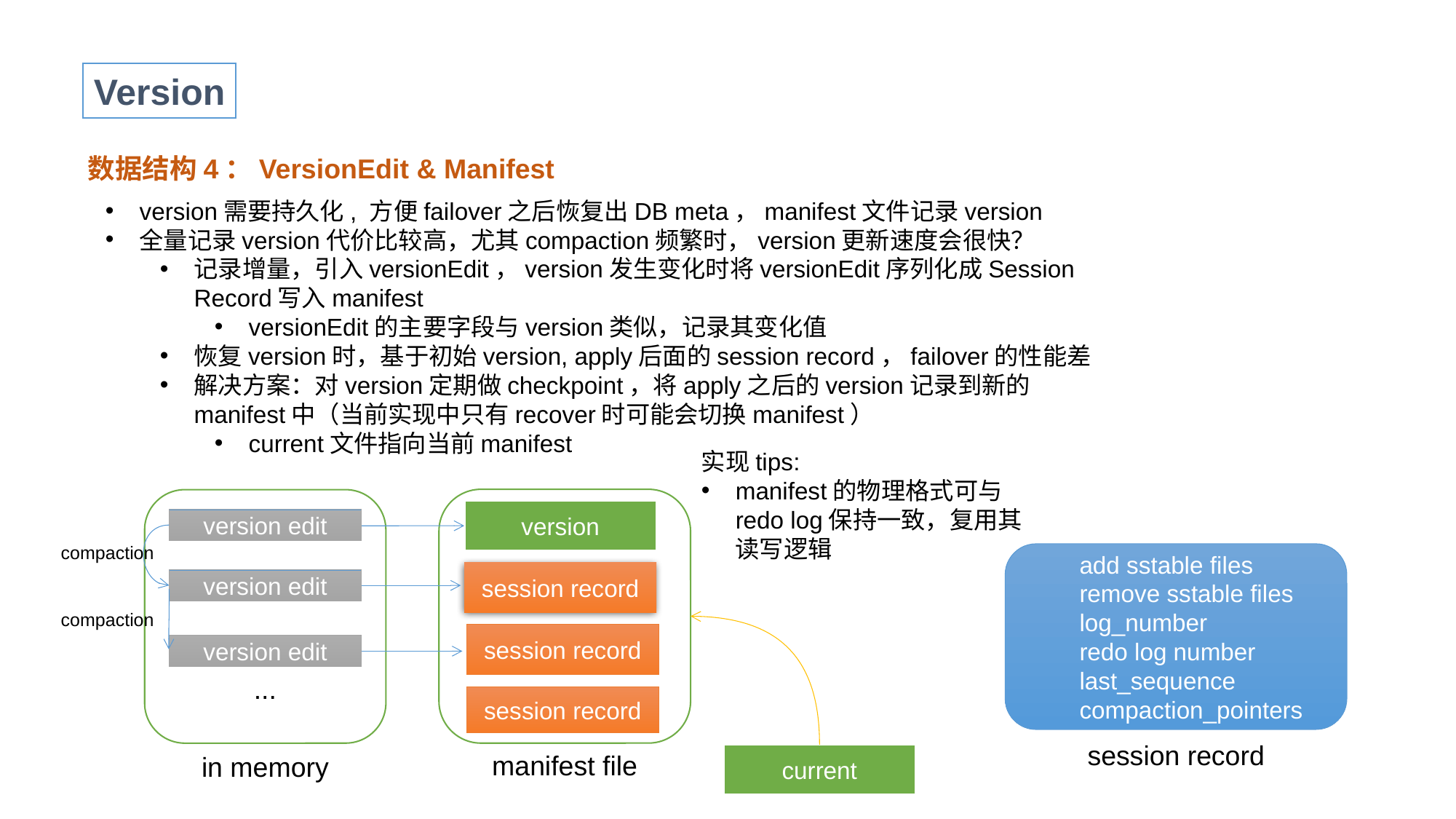

Version
数据结构4：VersionEdit & Manifest
version需要持久化, 方便failover之后恢复出DB meta，manifest文件记录version
全量记录version代价比较高，尤其compaction频繁时，version更新速度会很快？
记录增量，引入versionEdit，version发生变化时将versionEdit序列化成Session Record写入manifest
versionEdit的主要字段与version类似，记录其变化值
恢复version时，基于初始version, apply后面的session record，failover的性能差
解决方案：对version定期做checkpoint，将apply之后的version记录到新的manifest中（当前实现中只有recover时可能会切换manifest）
current文件指向当前manifest
实现tips:
manifest的物理格式可与redo log保持一致，复用其读写逻辑

version
version edit
compaction
add sstable files
remove sstable files
log_number
redo log number
last_sequence
compaction_pointers
session record
version edit
compaction
session record
version edit
...
session record
session record
manifest file
in memory
current